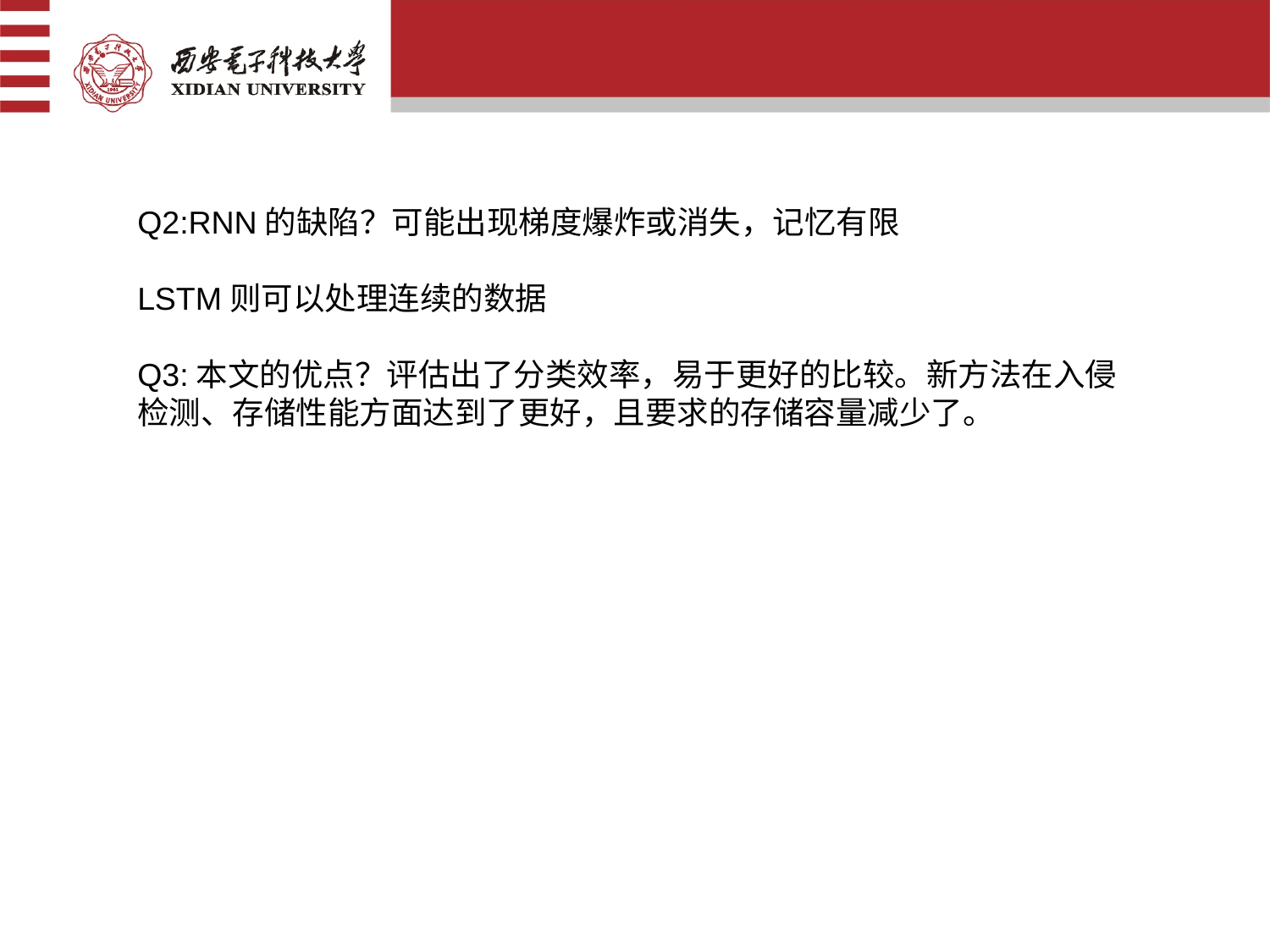

Q2:RNN的缺陷？可能出现梯度爆炸或消失，记忆有限

LSTM则可以处理连续的数据

Q3:本文的优点？评估出了分类效率，易于更好的比较。新方法在入侵检测、存储性能方面达到了更好，且要求的存储容量减少了。